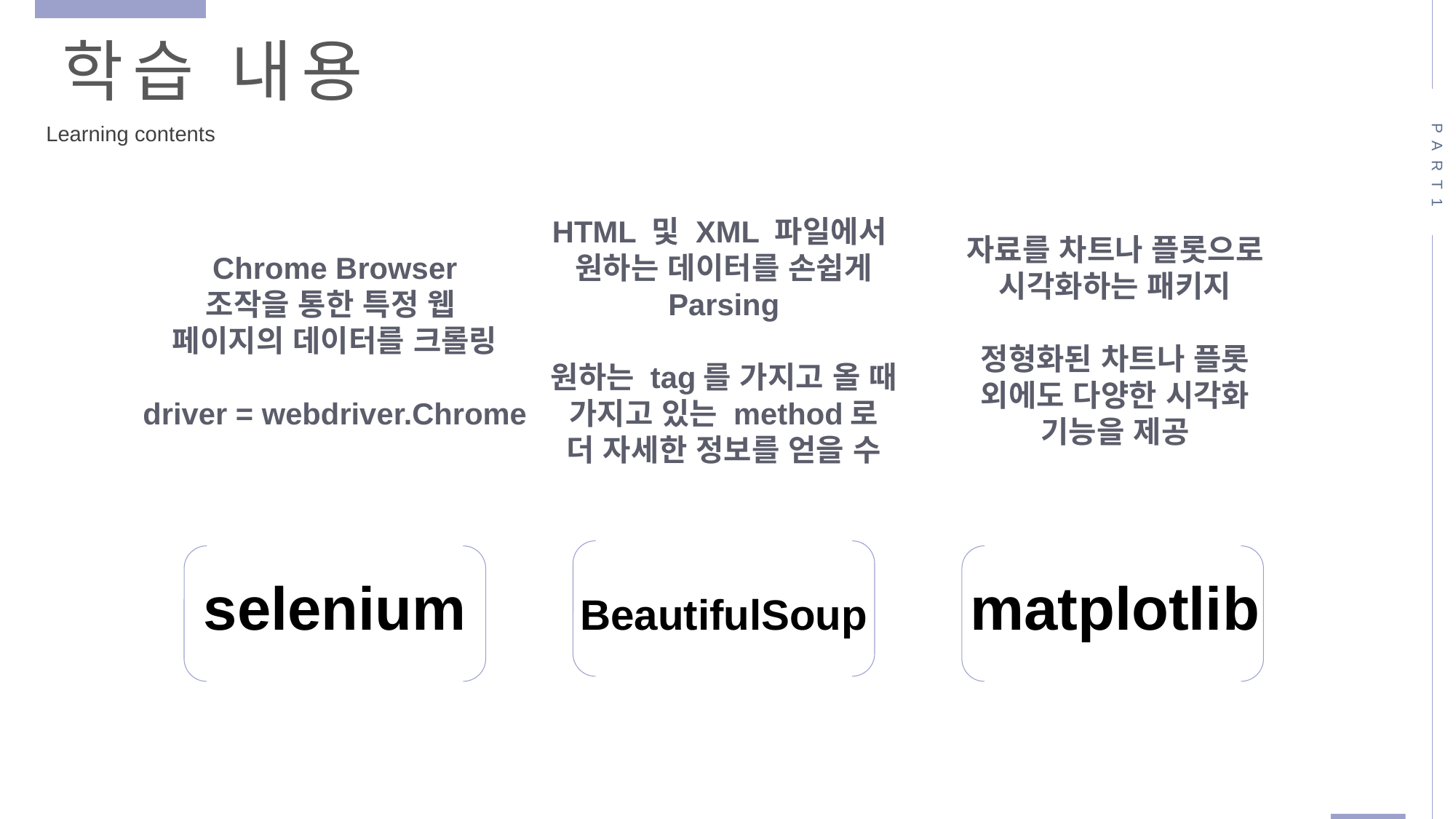

학습 내용
PART1
Learning contents
HTML 및 XML 파일에서
원하는 데이터를 손쉽게
Parsing

원하는 tag를 가지고 올 때
가지고 있는 method로
더 자세한 정보를 얻을 수
자료를 차트나 플롯으로
시각화하는 패키지

정형화된 차트나 플롯
외에도 다양한 시각화
기능을 제공
Chrome Browser
조작을 통한 특정 웹
페이지의 데이터를 크롤링

driver = webdriver.Chrome

selenium
matplotlib
BeautifulSoup